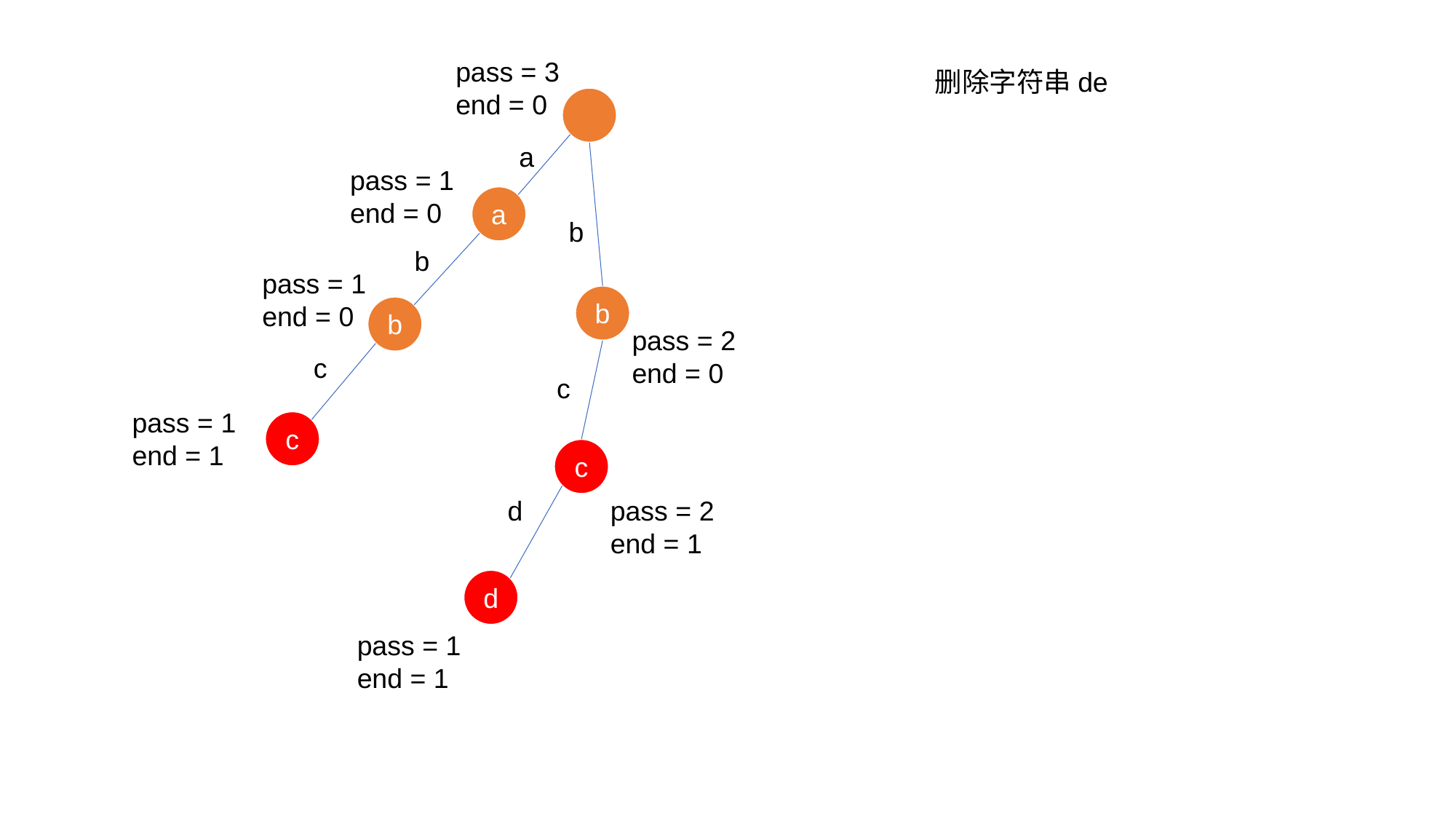

pass = 3
end = 0

a
b
c
a
b
b
b
c
c
c
d
d
pass = 1
end = 0
pass = 1
end = 0
pass = 2
end = 0
pass = 1
end = 1
pass = 2
end = 1
pass = 1
end = 1
删除字符串de